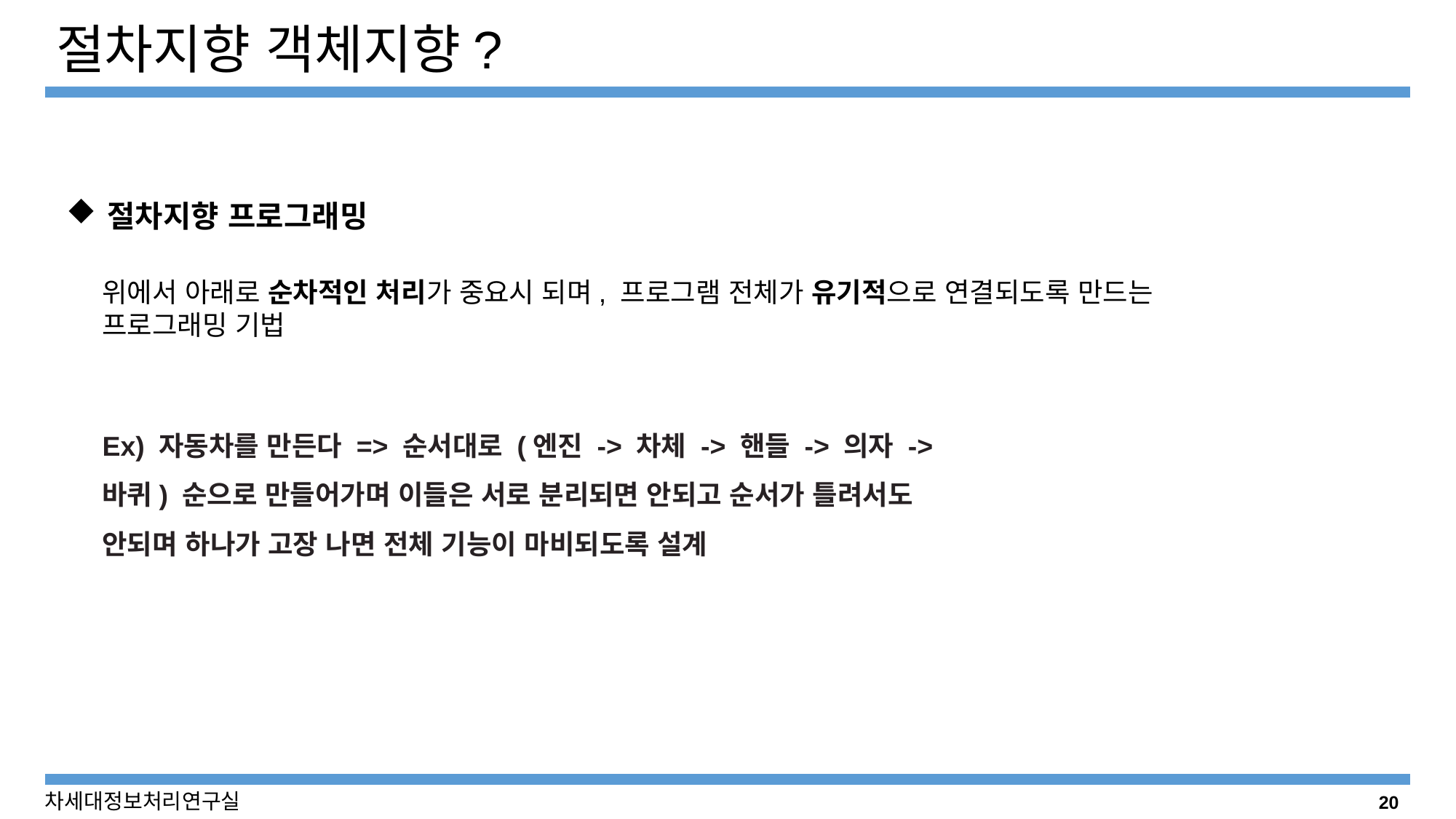

# 절차지향 객체지향?
절차지향 프로그래밍
위에서 아래로 순차적인 처리가 중요시 되며, 프로그램 전체가 유기적으로 연결되도록 만드는 프로그래밍 기법
Ex) 자동차를 만든다 => 순서대로 (엔진 -> 차체 -> 핸들 -> 의자 -> 바퀴) 순으로 만들어가며 이들은 서로 분리되면 안되고 순서가 틀려서도 안되며 하나가 고장 나면 전체 기능이 마비되도록 설계
20